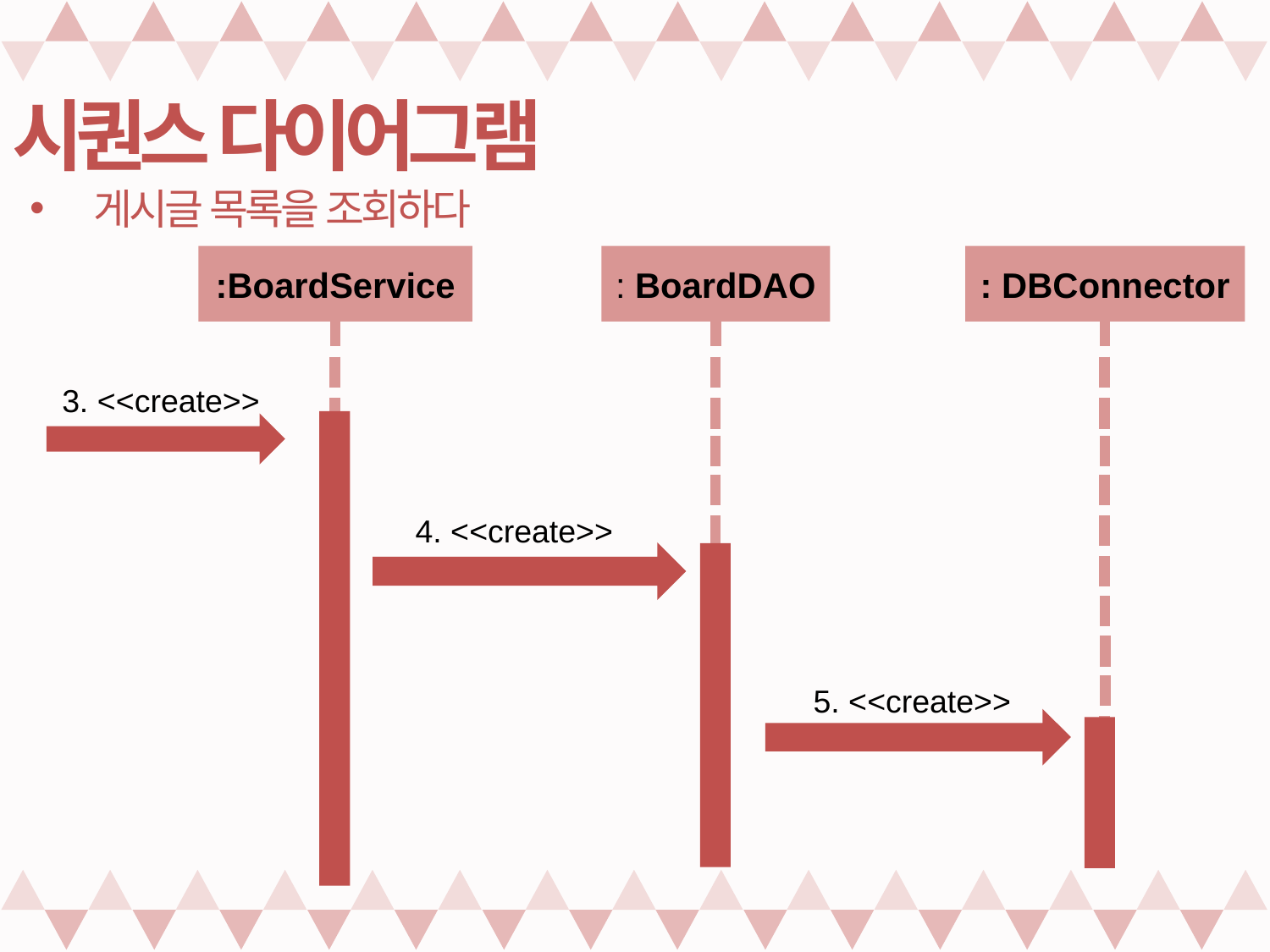

시퀀스 다이어그램
게시글 목록을 조회하다
: DBConnector
: BoardDAO
:BoardService
3. <<create>>

4. <<create>>

5. <<create>>